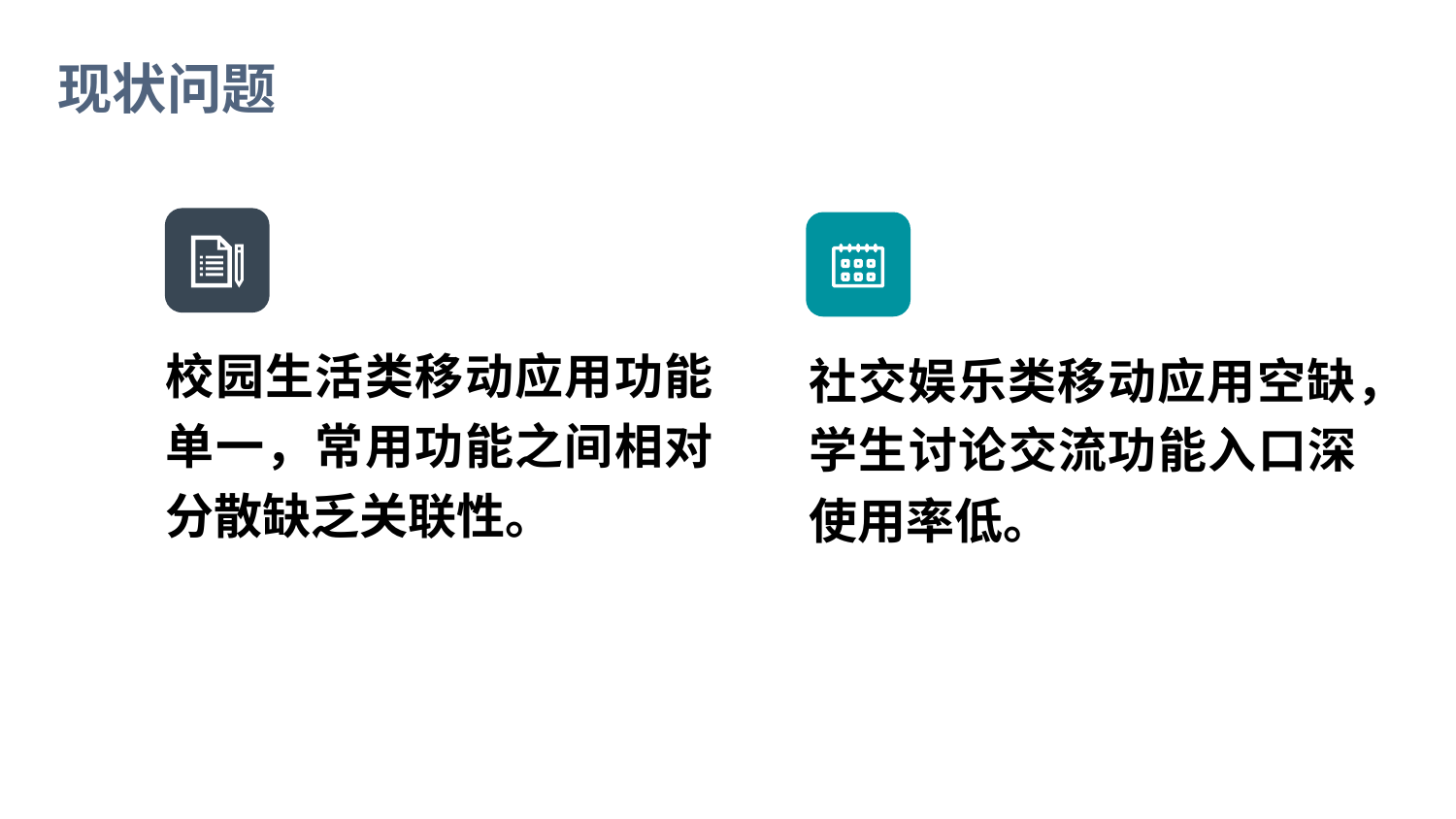

现状问题

校园生活类移动应用功能单一，常用功能之间相对分散缺乏关联性。
社交娱乐类移动应用空缺，学生讨论交流功能入口深使用率低。